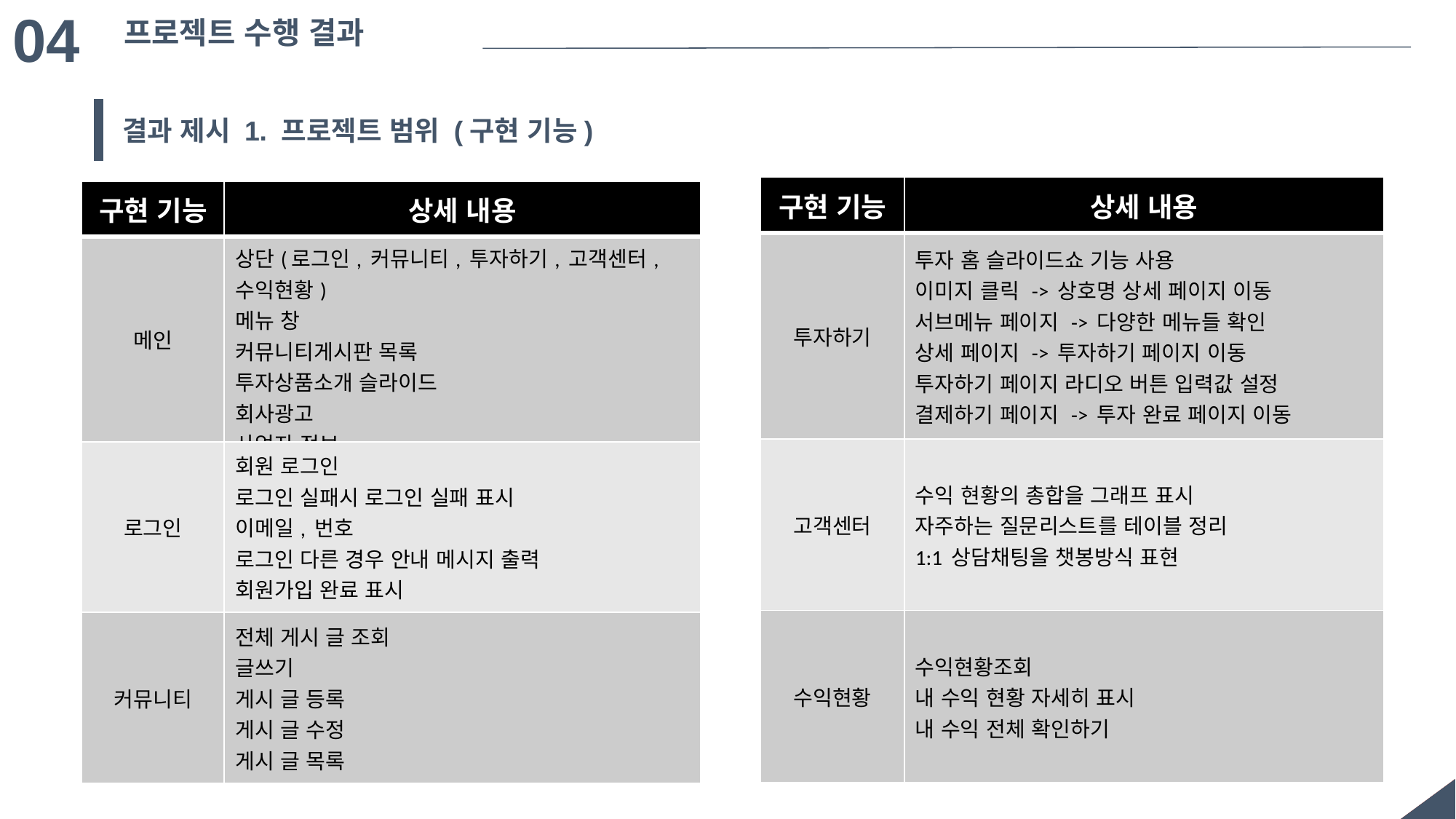

04
프로젝트 수행 결과

결과 제시 1. 프로젝트 범위 (구현 기능)
| 구현 기능 | 상세 내용 |
| --- | --- |
| 투자하기 | 투자 홈 슬라이드쇼 기능 사용 이미지 클릭 -> 상호명 상세 페이지 이동 서브메뉴 페이지 -> 다양한 메뉴들 확인 상세 페이지 -> 투자하기 페이지 이동 투자하기 페이지 라디오 버튼 입력값 설정 결제하기 페이지 -> 투자 완료 페이지 이동 |
| 고객센터 | 수익 현황의 총합을 그래프 표시 자주하는 질문리스트를 테이블 정리 1:1 상담채팅을 챗봉방식 표현 |
| 수익현황 | 수익현황조회 내 수익 현황 자세히 표시 내 수익 전체 확인하기 |
| 구현 기능 | 상세 내용 |
| --- | --- |
| 메인 | 상단(로그인, 커뮤니티, 투자하기, 고객센터, 수익현황) 메뉴 창 커뮤니티게시판 목록 투자상품소개 슬라이드 회사광고 사업자 정보 |
| 로그인 | 회원 로그인 로그인 실패시 로그인 실패 표시 이메일, 번호 로그인 다른 경우 안내 메시지 출력 회원가입 완료 표시 |
| 커뮤니티 | 전체 게시 글 조회 글쓰기 게시 글 등록 게시 글 수정 게시 글 목록 |